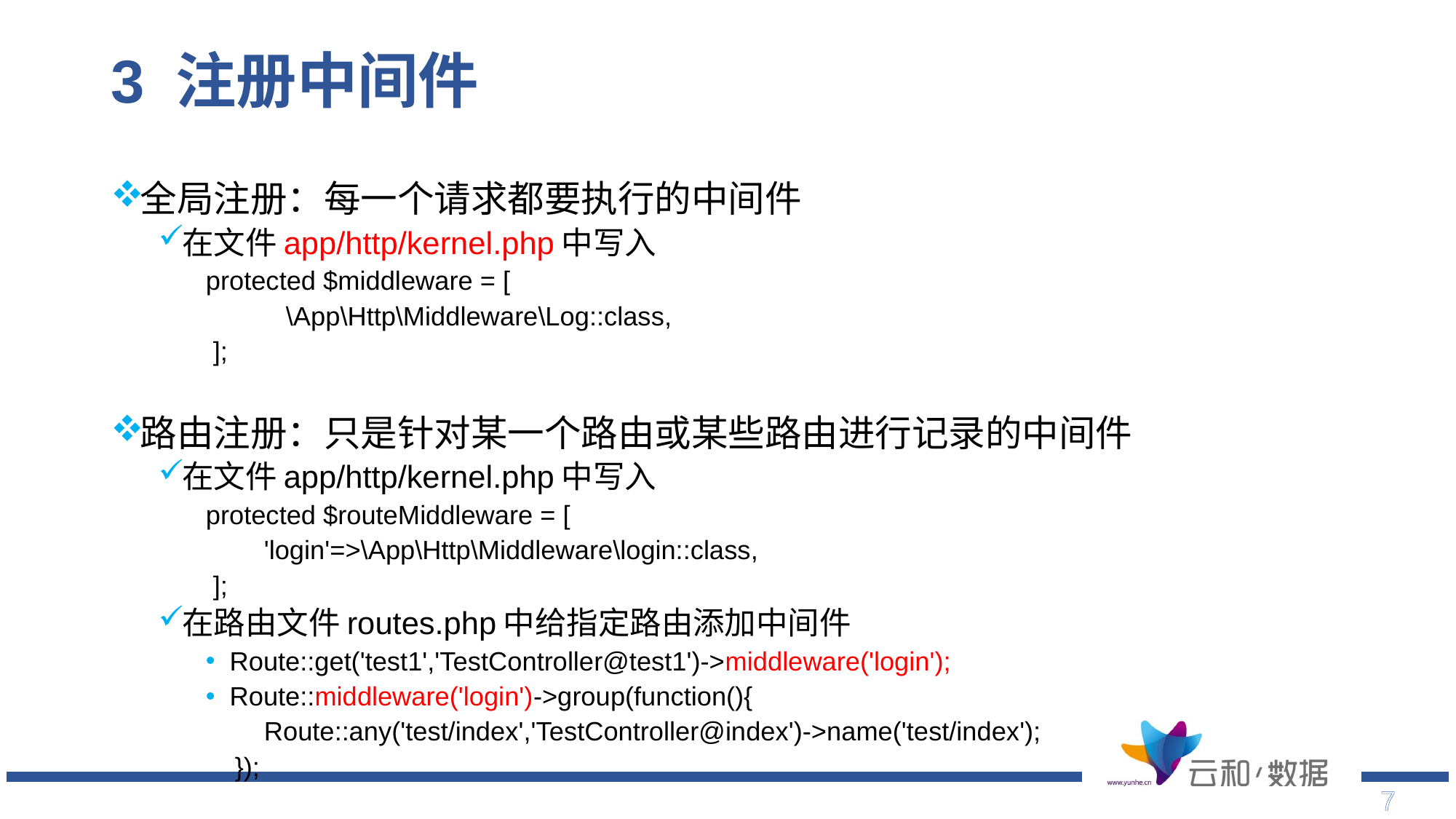

# 3 注册中间件
全局注册：每一个请求都要执行的中间件
在文件app/http/kernel.php中写入
protected $middleware = [
           \App\Http\Middleware\Log::class,
 ];

路由注册：只是针对某一个路由或某些路由进行记录的中间件
在文件app/http/kernel.php中写入
protected $routeMiddleware = [
        'login'=>\App\Http\Middleware\login::class,
 ];
在路由文件routes.php中给指定路由添加中间件
Route::get('test1','TestController@test1')->middleware('login');
Route::middleware('login')->group(function(){
        Route::any('test/index','TestController@index')->name('test/index');
    });